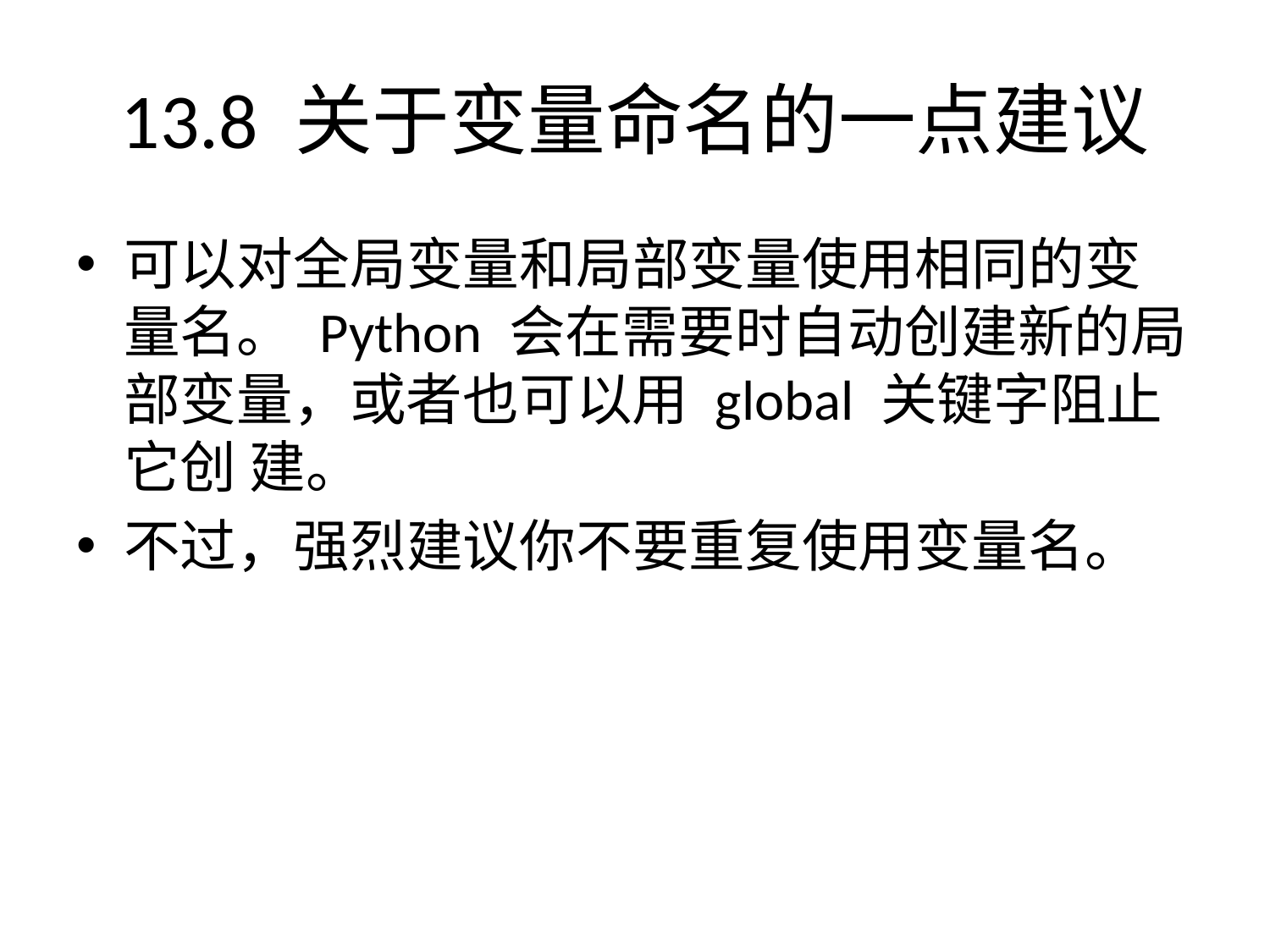

# 13.8 关于变量命名的一点建议
可以对全局变量和局部变量使用相同的变量名。 Python 会在需要时自动创建新的局部变量，或者也可以用 global 关键字阻止它创 建。
不过，强烈建议你不要重复使用变量名。